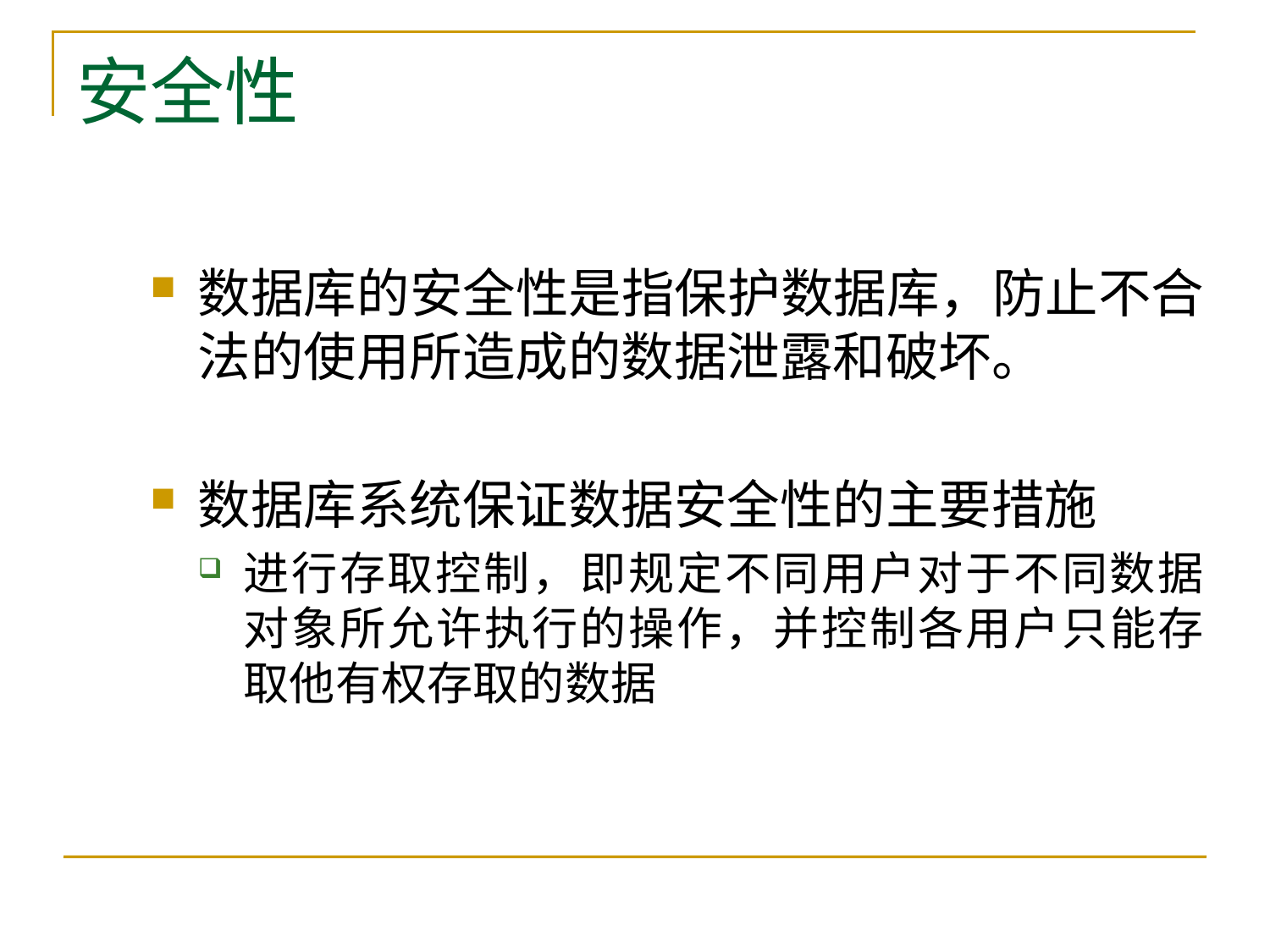

# 安全性
数据库的安全性是指保护数据库，防止不合法的使用所造成的数据泄露和破坏。

数据库系统保证数据安全性的主要措施
进行存取控制，即规定不同用户对于不同数据对象所允许执行的操作，并控制各用户只能存取他有权存取的数据